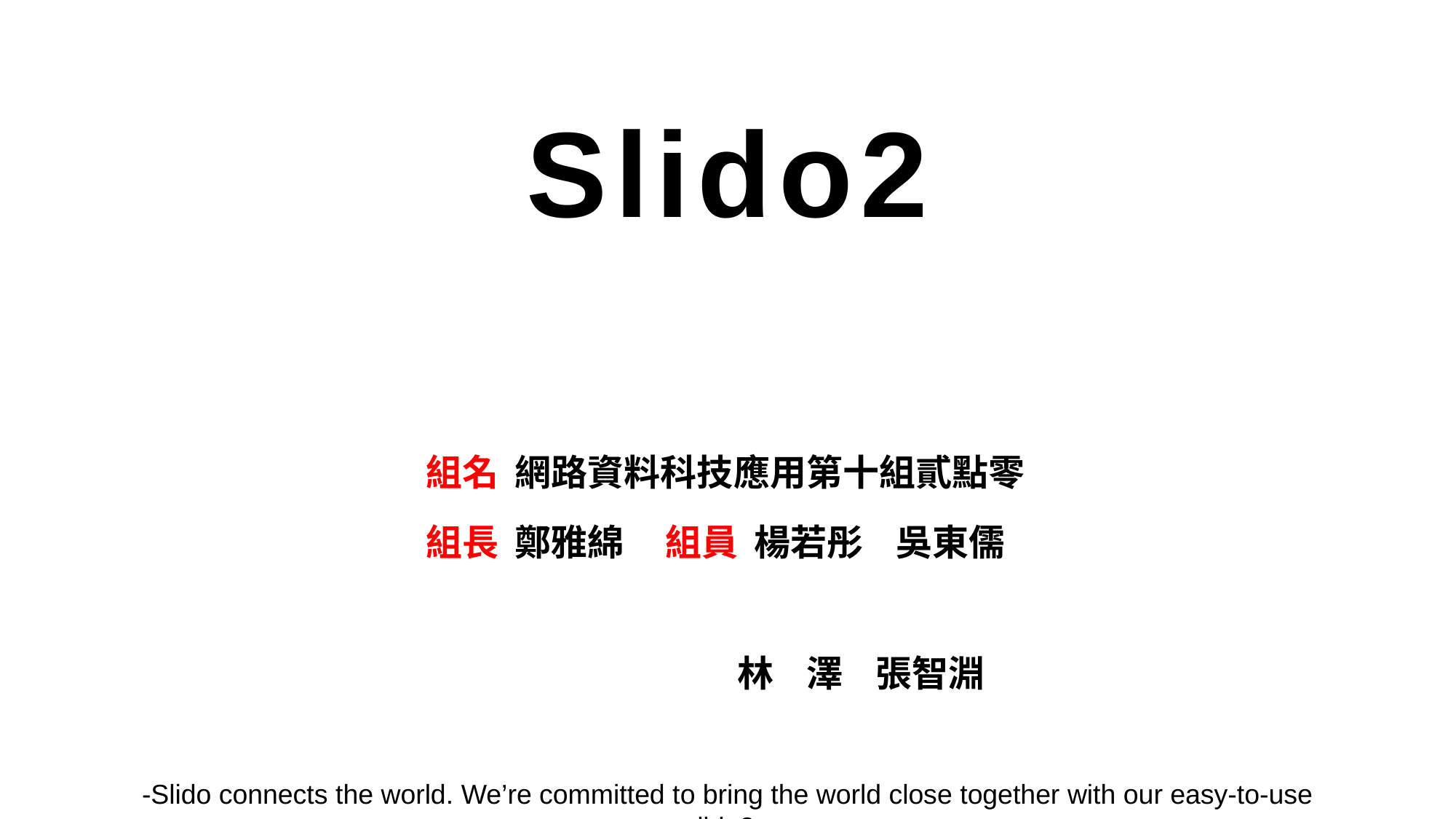

Slido2
組名  網路資料科技應用第十組貳點零
組長  鄭雅綿     組員  楊若彤    吳東儒
                                     林    澤    張智淵
-Slido connects the world. We’re committed to bring the world close together with our easy-to-use slido2.-